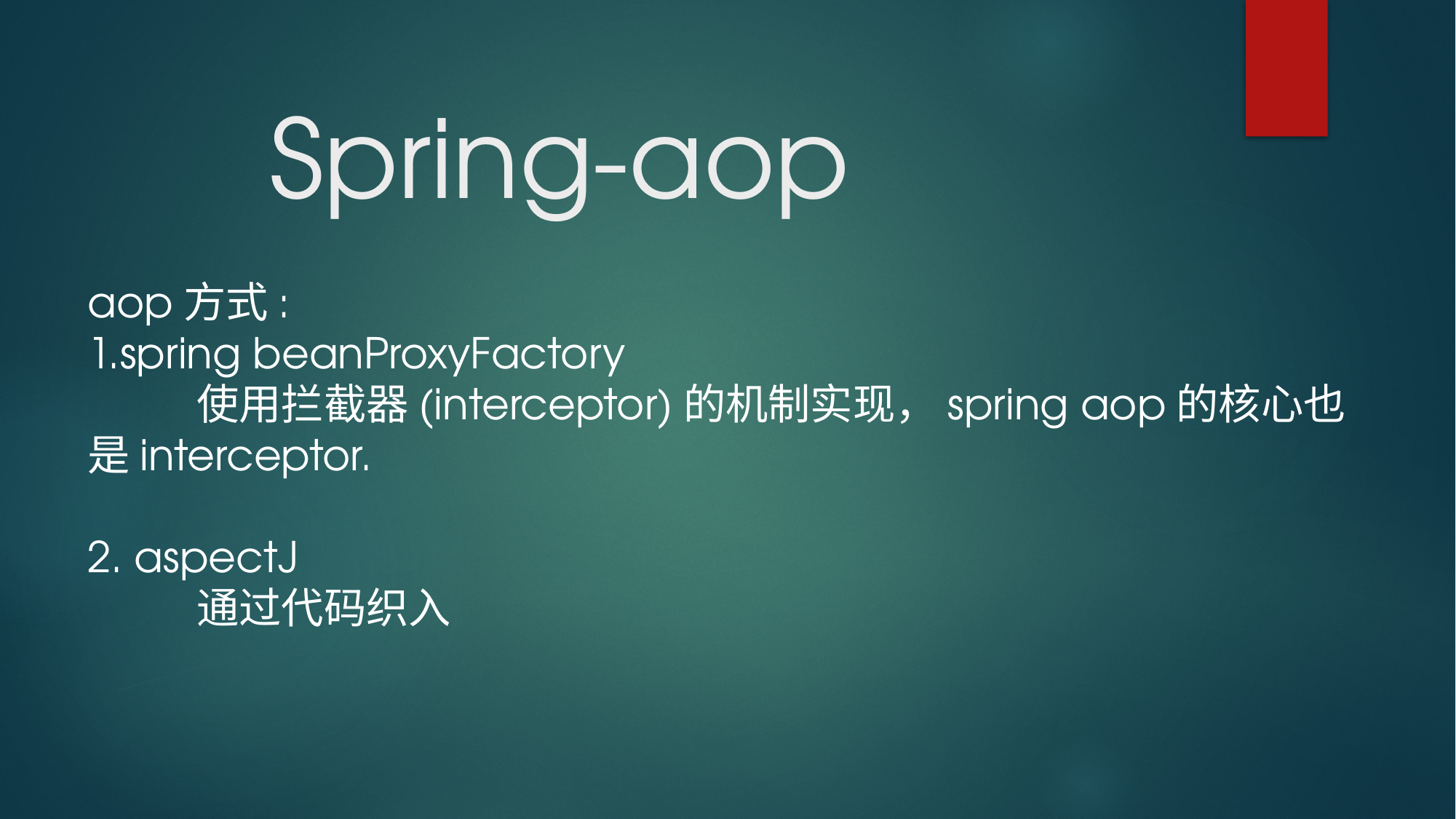

# Spring-aop
aop方式:
1.spring beanProxyFactory
	使用拦截器(interceptor)的机制实现，spring aop的核心也是interceptor.

2. aspectJ
	通过代码织入